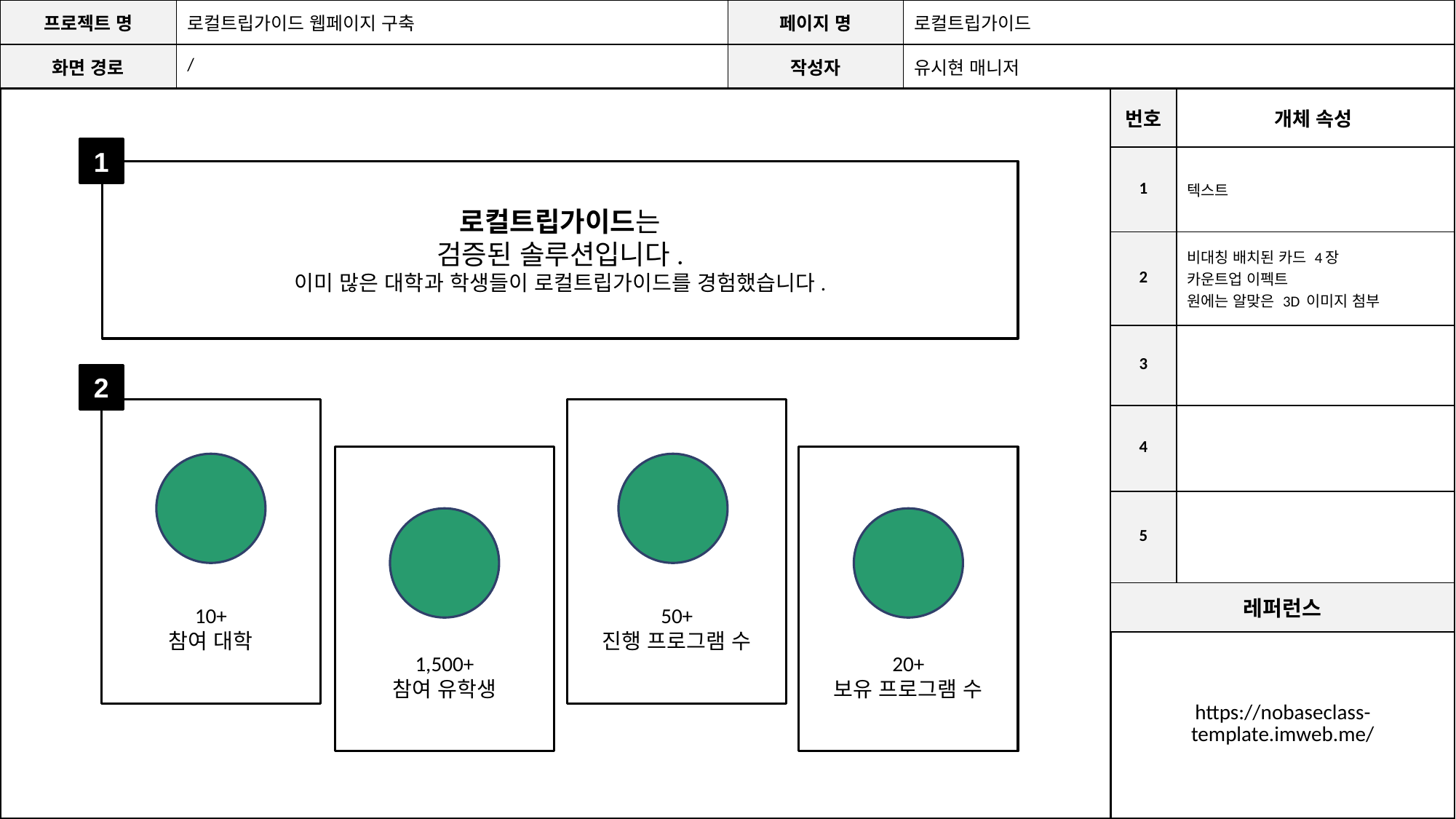

| 프로젝트 명 | 로컬트립가이드 웹페이지 구축 | 페이지 명 | 로컬트립가이드 |
| --- | --- | --- | --- |
| 화면 경로 | / | 작성자 | 유시현 매니저 |
| 번호 | 개체 속성 |
| --- | --- |
| 1 | 텍스트 |
| 2 | 비대칭 배치된 카드 4장 카운트업 이펙트 원에는 알맞은 3D 이미지 첨부 |
| 3 |  |
| 4 |  |
| 5 |  |
| 레퍼런스 |  |
| https://nobaseclass-template.imweb.me/ |  |

1
로컬트립가이드는
검증된 솔루션입니다.
이미 많은 대학과 학생들이 로컬트립가이드를 경험했습니다.
2

10+
참여 대학

50+
진행 프로그램 수

1,500+
참여 유학생

20+
보유 프로그램 수